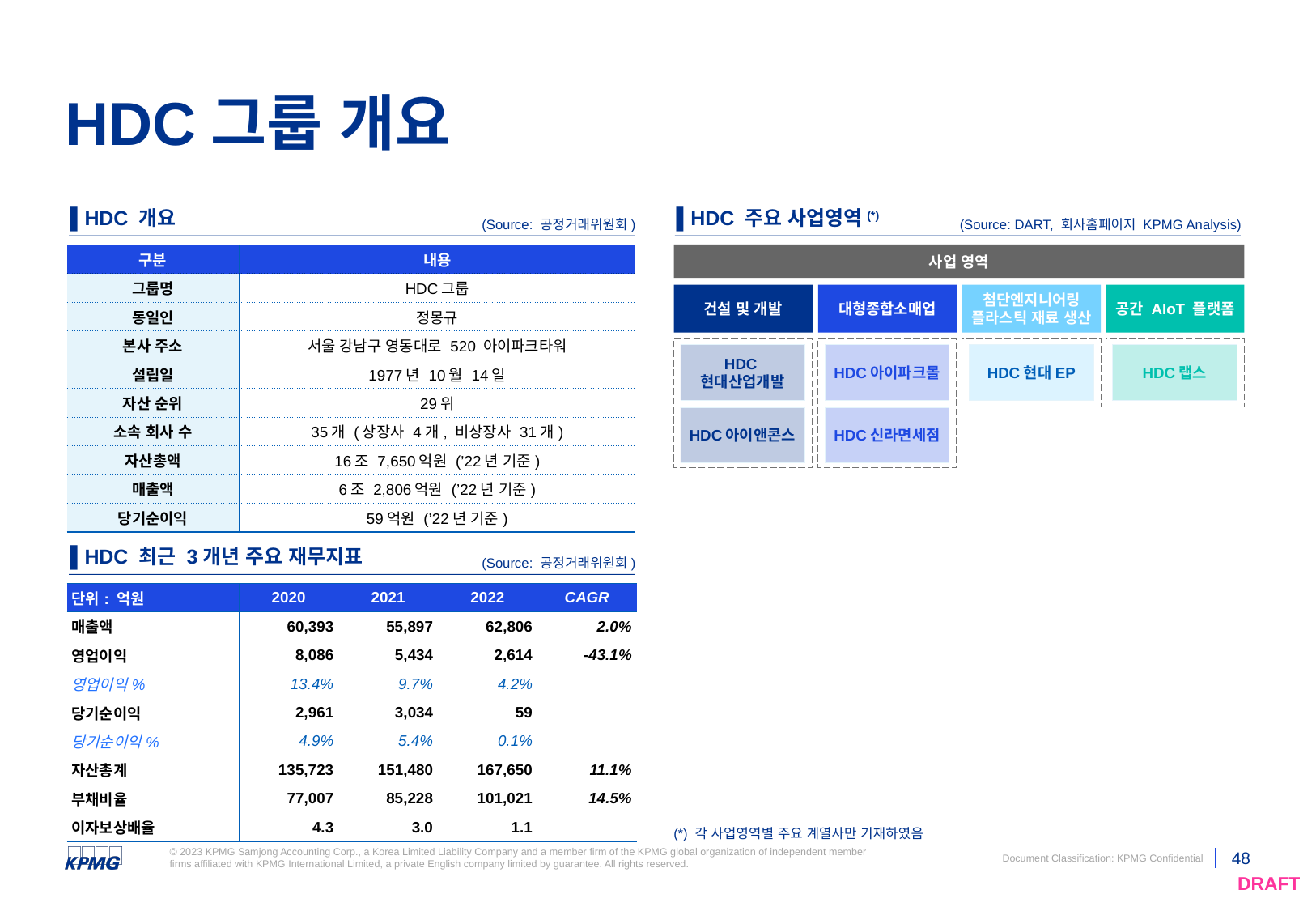

# HDC그룹 개요
▌HDC 개요

▌HDC 주요 사업영역(*)

(Source: 공정거래위원회)
(Source: DART, 회사홈페이지 KPMG Analysis)
사업 영역
| 구분 | 내용 |
| --- | --- |
| 그룹명 | HDC그룹 |
| 동일인 | 정몽규 |
| 본사 주소 | 서울 강남구 영동대로 520 아이파크타워 |
| 설립일 | 1977년 10월 14일 |
| 자산 순위 | 29위 |
| 소속 회사 수 | 35개 (상장사 4개, 비상장사 31개) |
| 자산총액 | 16조 7,650억원 (’22년 기준) |
| 매출액 | 6조 2,806억원 (’22년 기준) |
| 당기순이익 | 59억원 (’22년 기준) |
건설 및 개발
대형종합소매업
첨단엔지니어링
플라스틱 재료 생산
공간 AIoT 플랫폼

HDC현대산업개발
HDC아이파크몰
HDC현대EP
HDC랩스
HDC아이앤콘스
HDC신라면세점
▌HDC 최근 3개년 주요 재무지표

(Source: 공정거래위원회)
| 단위: 억원 | 2020 | 2021 | 2022 | CAGR |
| --- | --- | --- | --- | --- |
| 매출액 | 60,393 | 55,897 | 62,806 | 2.0% |
| 영업이익 | 8,086 | 5,434 | 2,614 | -43.1% |
| 영업이익% | 13.4% | 9.7% | 4.2% |  |
| 당기순이익 | 2,961 | 3,034 | 59 |  |
| 당기순이익% | 4.9% | 5.4% | 0.1% |  |
| 자산총계 | 135,723 | 151,480 | 167,650 | 11.1% |
| 부채비율 | 77,007 | 85,228 | 101,021 | 14.5% |
| 이자보상배율 | 4.3 | 3.0 | 1.1 |  |
(*) 각 사업영역별 주요 계열사만 기재하였음

학생 진로 상담/지원,
기업 임직원 EAP(*)
영유아
초등학생/중학생
/고등학생
대학생
성인
근로자